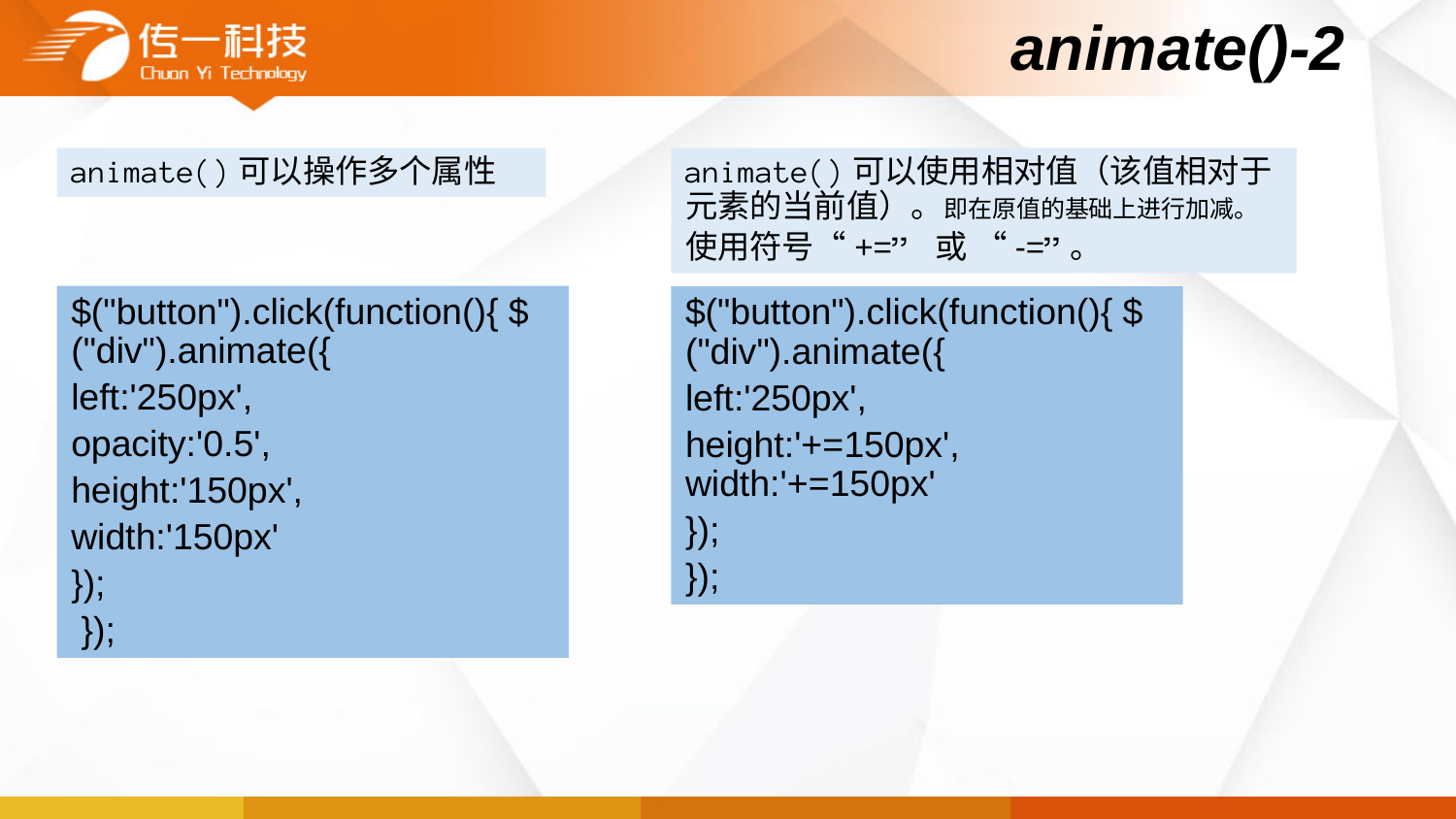

# animate()-2
animate()可以操作多个属性
animate()可以使用相对值（该值相对于元素的当前值）。即在原值的基础上进行加减。
使用符号“+=” 或 “-=”。
$("button").click(function(){ $("div").animate({
left:'250px',
opacity:'0.5',
height:'150px',
width:'150px'
});
 });
$("button").click(function(){ $("div").animate({
left:'250px',
height:'+=150px', width:'+=150px'
});
});